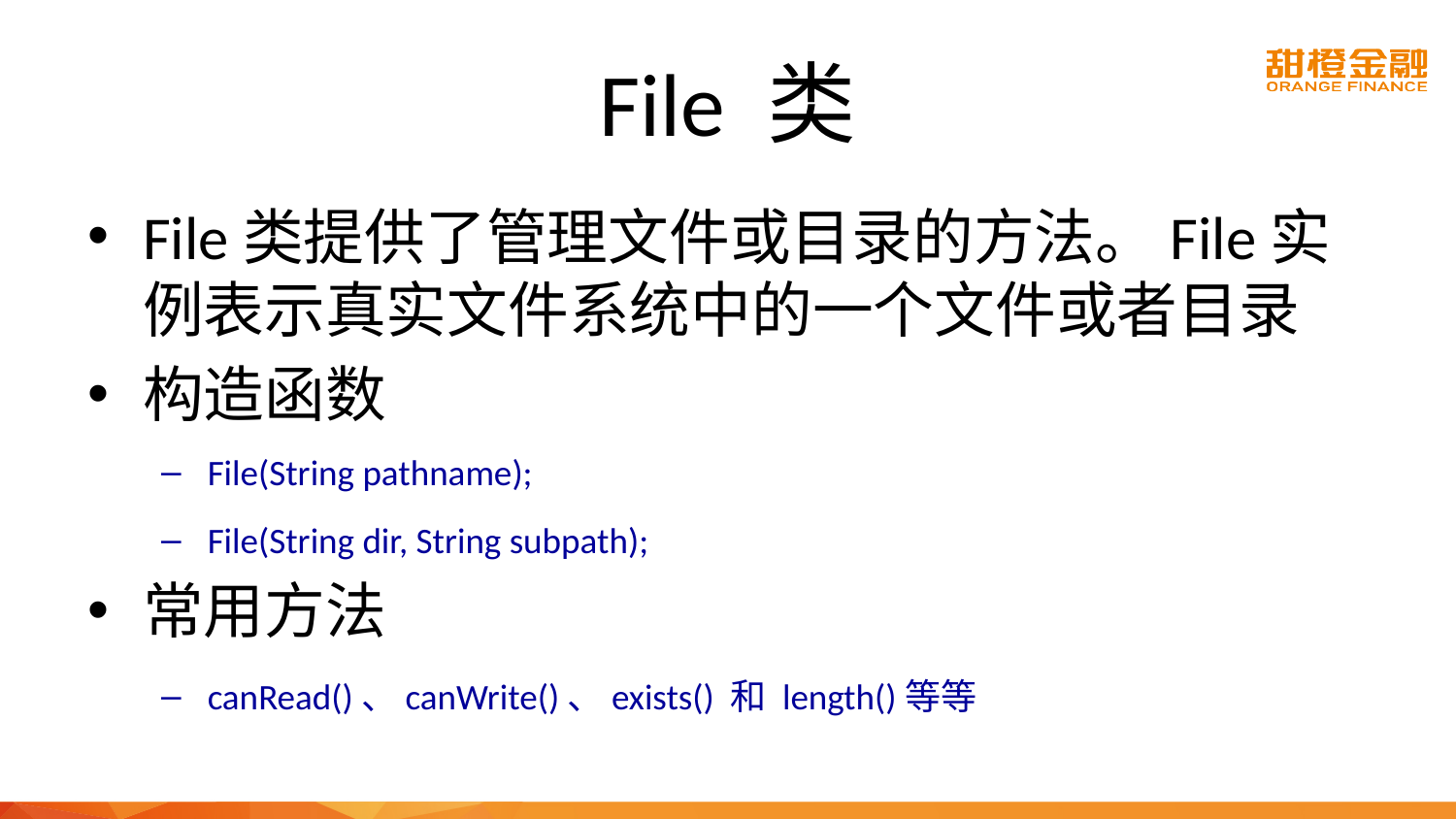

# File 类
File类提供了管理文件或目录的方法。File实例表示真实文件系统中的一个文件或者目录
构造函数
File(String pathname);
File(String dir, String subpath);
常用方法
canRead()、canWrite()、exists() 和 length()等等